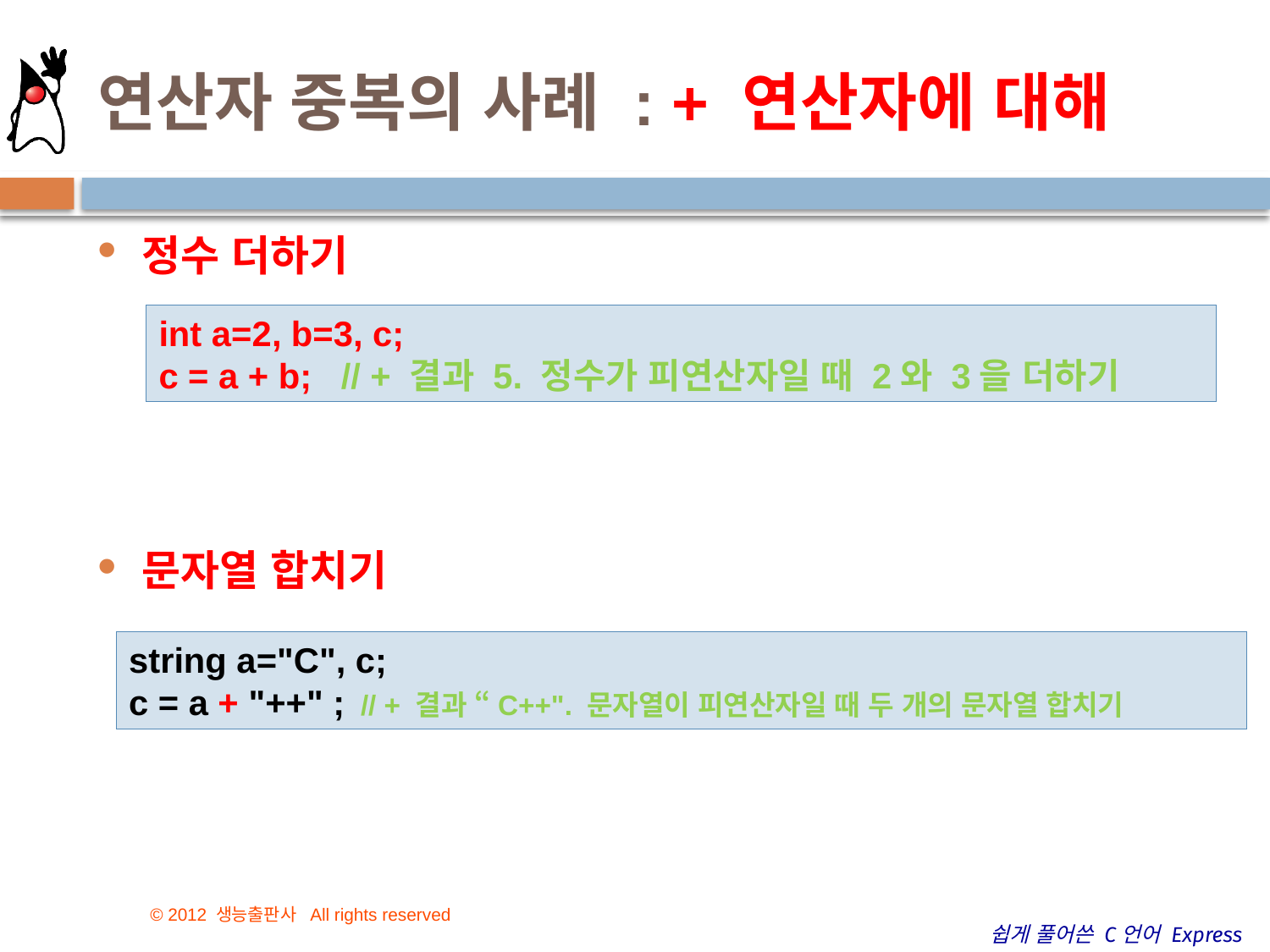

# 연산자 중복의 사례 : + 연산자에 대해
8
정수 더하기

문자열 합치기

int a=2, b=3, c;
c = a + b;   // + 결과 5. 정수가 피연산자일 때 2와 3을 더하기
string a="C", c;
c = a + "++" ;  // + 결과 “C++". 문자열이 피연산자일 때 두 개의 문자열 합치기